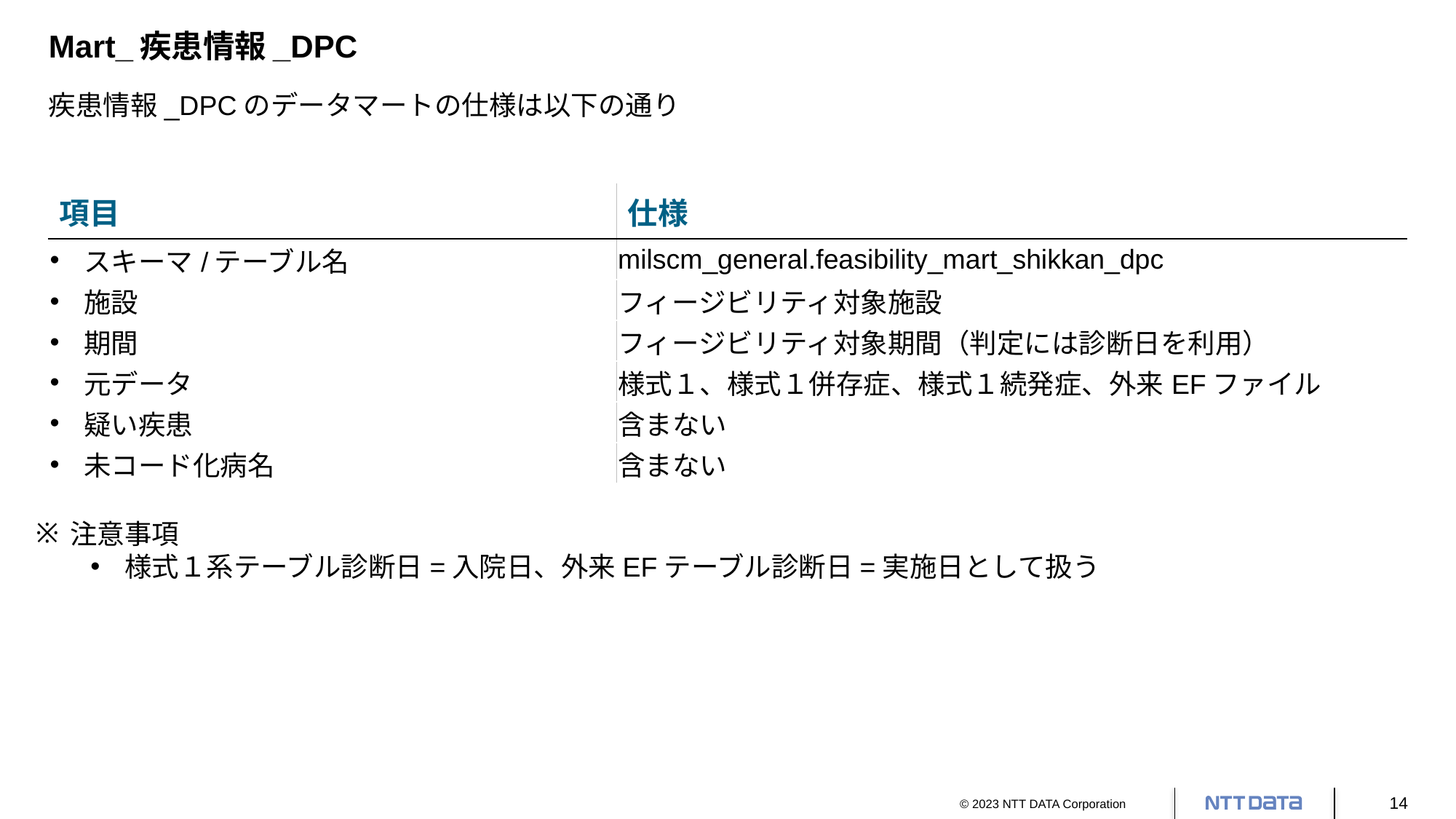

# Mart_疾患情報_DPC
疾患情報_DPCのデータマートの仕様は以下の通り
| 項目 | 仕様 |
| --- | --- |
| スキーマ/テーブル名 | milscm\_general.feasibility\_mart\_shikkan\_dpc |
| 施設 | フィージビリティ対象施設 |
| 期間 | フィージビリティ対象期間（判定には診断日を利用） |
| 元データ | 様式１、様式１併存症、様式１続発症、外来EFファイル |
| 疑い疾患 | 含まない |
| 未コード化病名 | 含まない |
注意事項
様式１系テーブル診断日=入院日、外来EFテーブル診断日=実施日として扱う